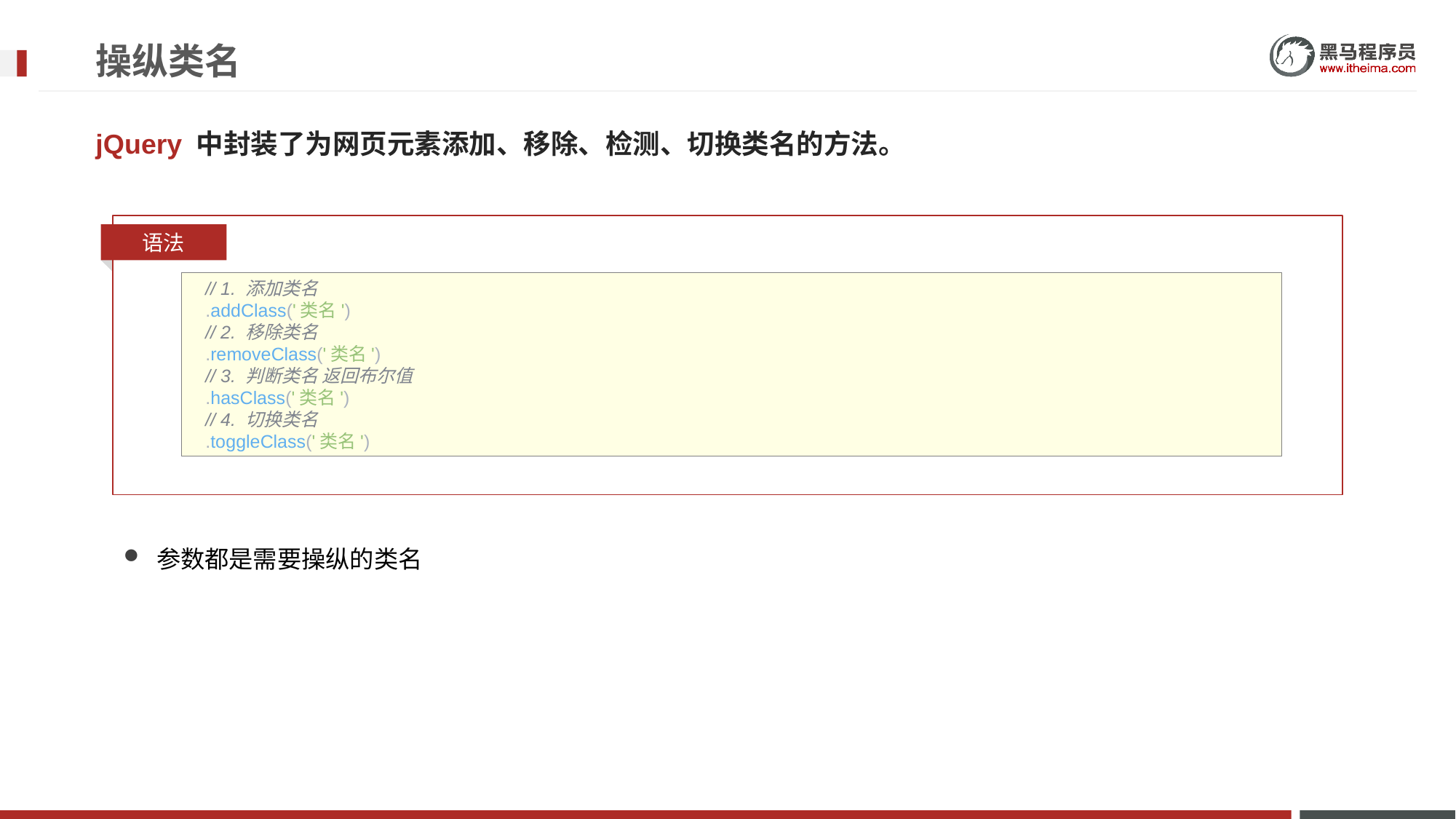

# 操纵类名
jQuery 中封装了为网页元素添加、移除、检测、切换类名的方法。

语法

    // 1. 添加类名
    .addClass('类名')
    // 2. 移除类名
    .removeClass('类名')
    // 3. 判断类名 返回布尔值
    .hasClass('类名')
    // 4. 切换类名
    .toggleClass('类名')

参数都是需要操纵的类名